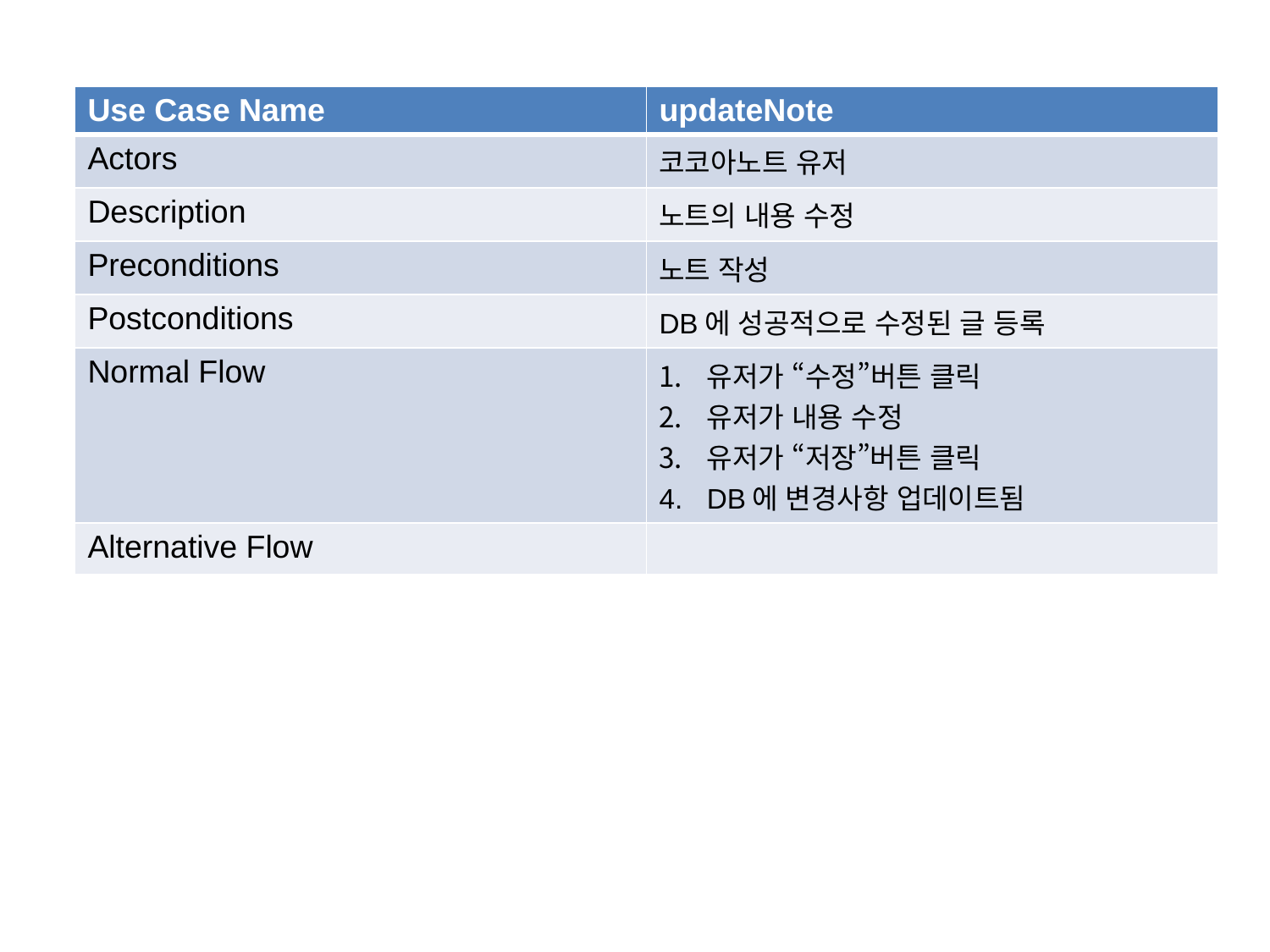

#
| Use Case Name | updateNote |
| --- | --- |
| Actors | 코코아노트 유저 |
| Description | 노트의 내용 수정 |
| Preconditions | 노트 작성 |
| Postconditions | DB에 성공적으로 수정된 글 등록 |
| Normal Flow | 유저가 “수정”버튼 클릭 유저가 내용 수정 유저가 “저장”버튼 클릭 DB에 변경사항 업데이트됨 |
| Alternative Flow |  |